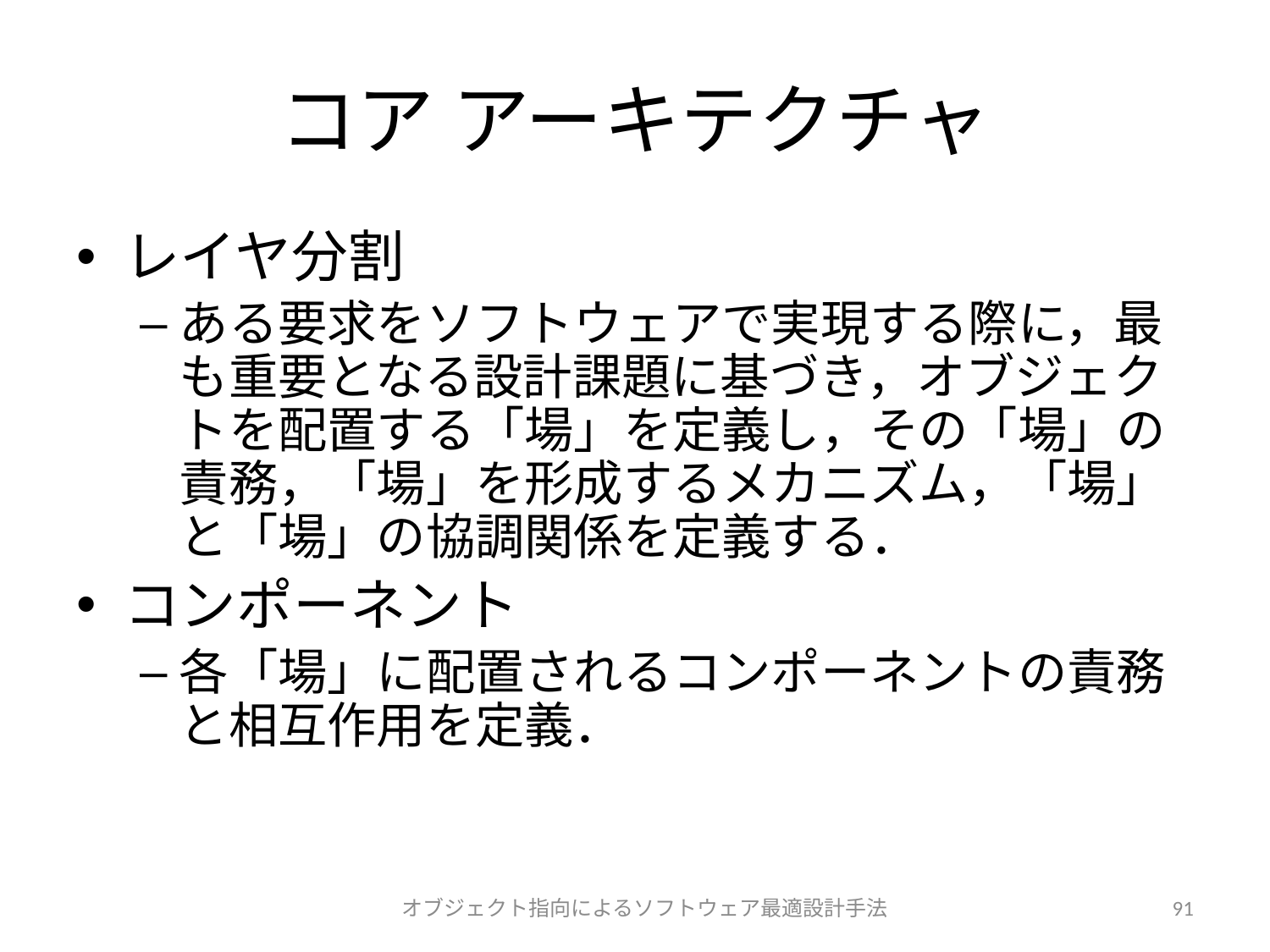

# コア アーキテクチャ
レイヤ分割
ある要求をソフトウェアで実現する際に，最も重要となる設計課題に基づき，オブジェクトを配置する「場」を定義し，その「場」の責務，「場」を形成するメカニズム，「場」と「場」の協調関係を定義する．
コンポーネント
各「場」に配置されるコンポーネントの責務と相互作用を定義．
オブジェクト指向によるソフトウェア最適設計手法
91